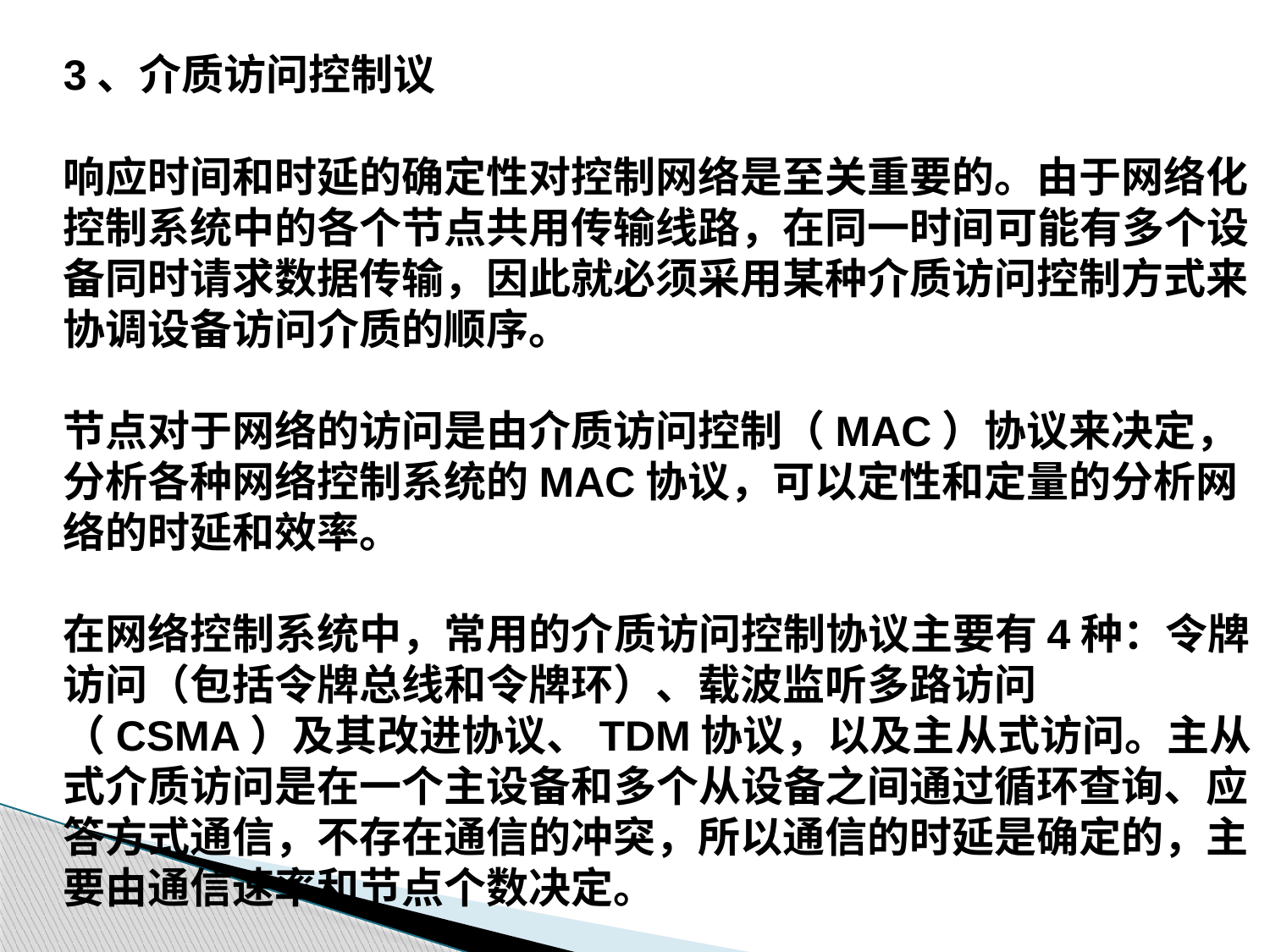

3、介质访问控制议

	响应时间和时延的确定性对控制网络是至关重要的。由于网络化控制系统中的各个节点共用传输线路，在同一时间可能有多个设备同时请求数据传输，因此就必须采用某种介质访问控制方式来协调设备访问介质的顺序。

	节点对于网络的访问是由介质访问控制（MAC）协议来决定，分析各种网络控制系统的MAC协议，可以定性和定量的分析网络的时延和效率。

	在网络控制系统中，常用的介质访问控制协议主要有4种：令牌访问（包括令牌总线和令牌环）、载波监听多路访问（CSMA）及其改进协议、TDM协议，以及主从式访问。主从式介质访问是在一个主设备和多个从设备之间通过循环查询、应答方式通信，不存在通信的冲突，所以通信的时延是确定的，主要由通信速率和节点个数决定。